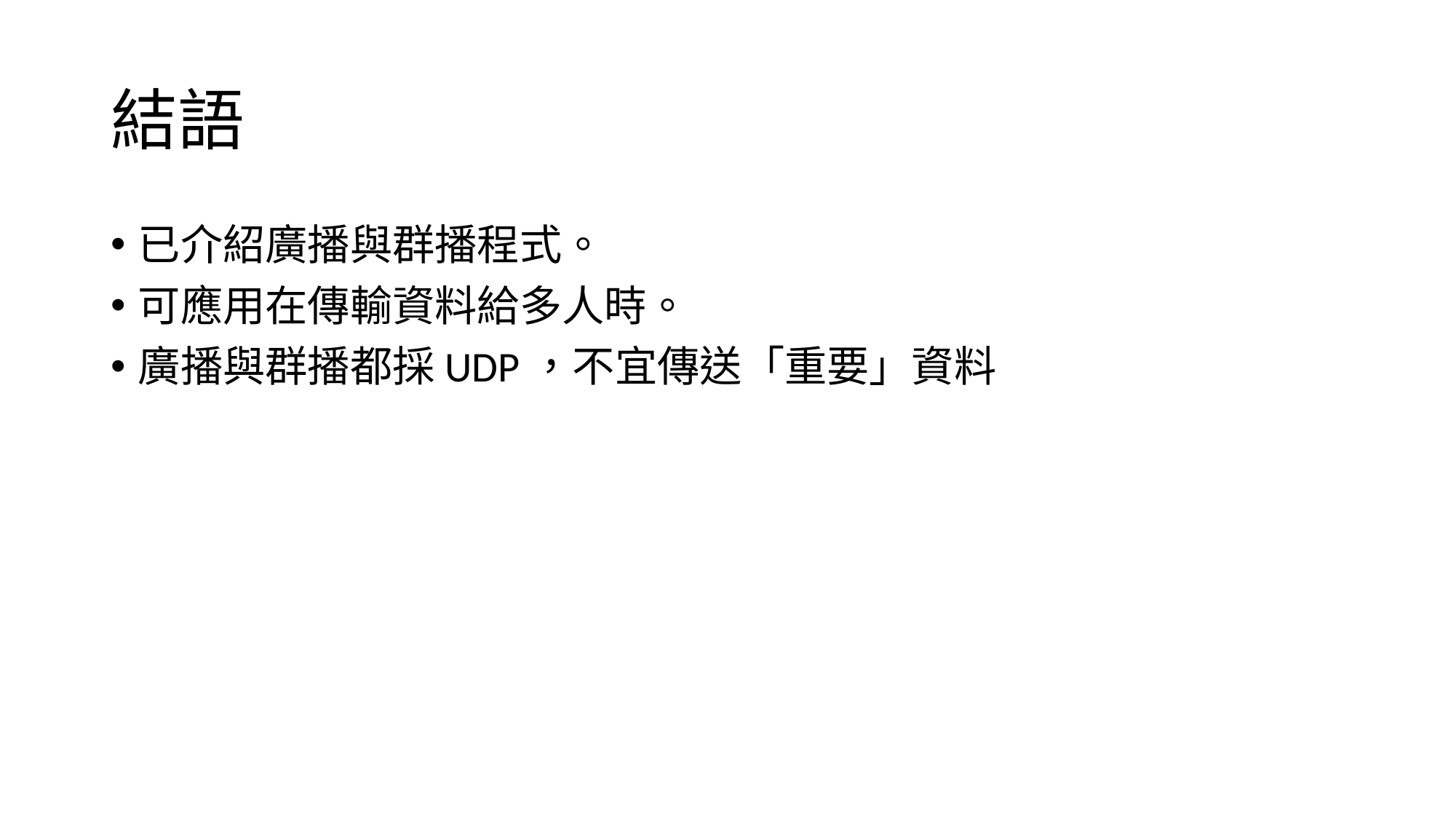

# 結語
已介紹廣播與群播程式。
可應用在傳輸資料給多人時。
廣播與群播都採UDP，不宜傳送「重要」資料